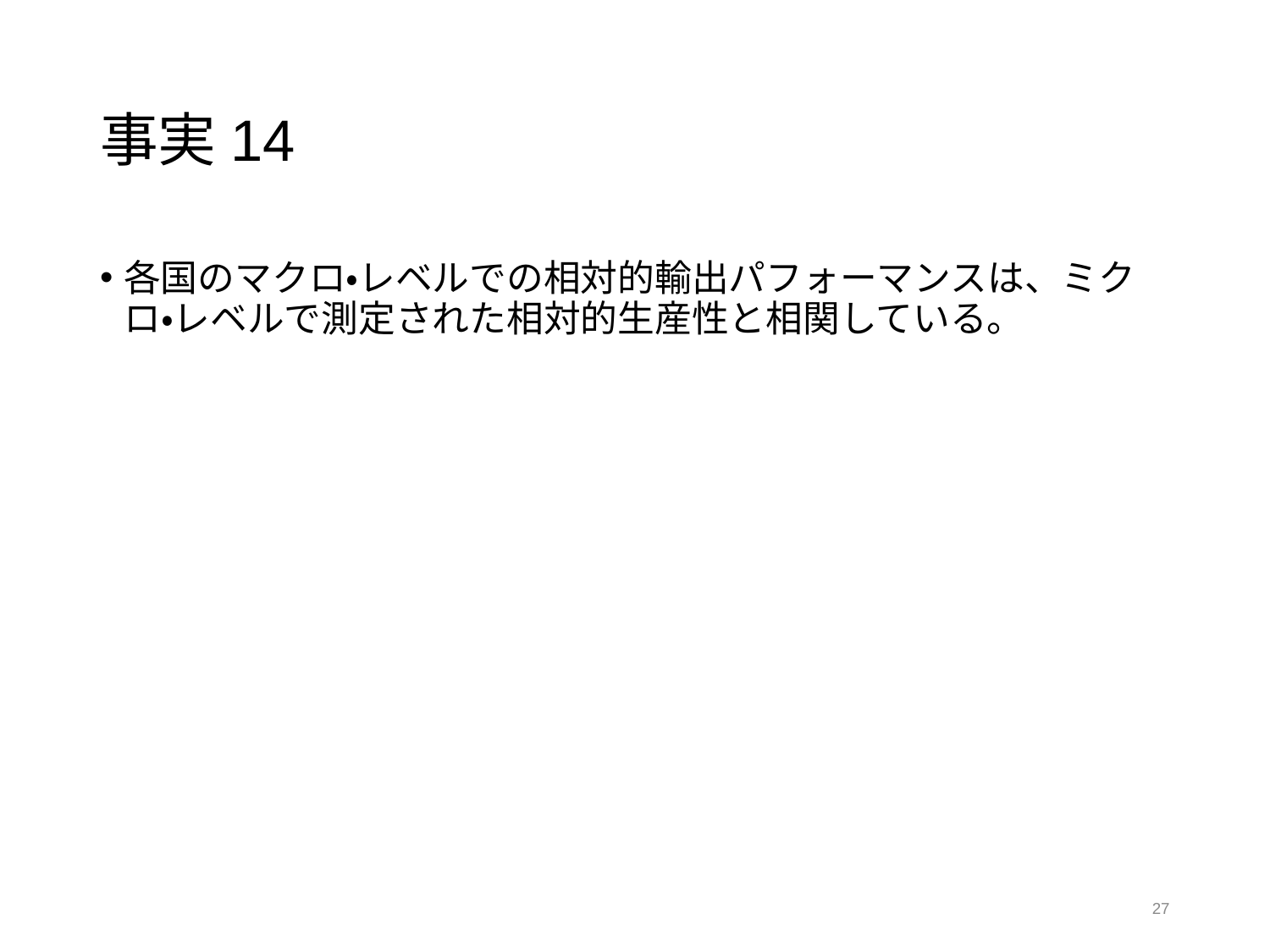

# 事実14
各国のマクロ・レベルでの相対的輸出パフォーマンスは、ミクロ・レベルで測定された相対的生産性と相関している。
27